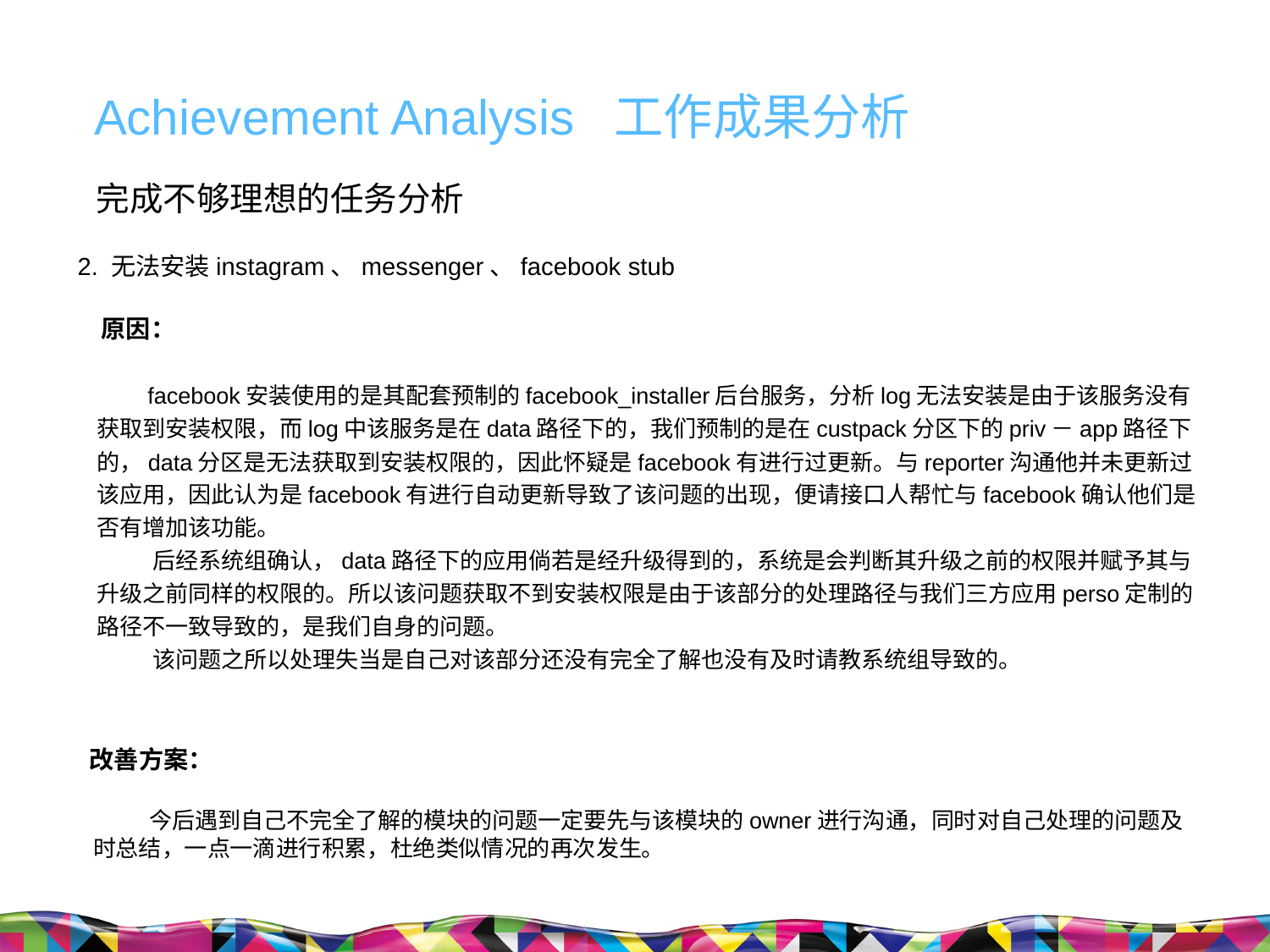

Achievement Analysis  工作成果分析
完成不够理想的任务分析
2. 无法安装instagram、messenger、facebook stub
原因：
        facebook安装使用的是其配套预制的facebook_installer后台服务，分析log无法安装是由于该服务没有获取到安装权限，而log中该服务是在data路径下的，我们预制的是在custpack分区下的priv－app路径下的，data分区是无法获取到安装权限的，因此怀疑是facebook有进行过更新。与reporter沟通他并未更新过该应用，因此认为是facebook有进行自动更新导致了该问题的出现，便请接口人帮忙与facebook确认他们是否有增加该功能。
        后经系统组确认，data路径下的应用倘若是经升级得到的，系统是会判断其升级之前的权限并赋予其与升级之前同样的权限的。所以该问题获取不到安装权限是由于该部分的处理路径与我们三方应用perso定制的路径不一致导致的，是我们自身的问题。
        该问题之所以处理失当是自己对该部分还没有完全了解也没有及时请教系统组导致的。
改善方案：
        今后遇到自己不完全了解的模块的问题一定要先与该模块的owner进行沟通，同时对自己处理的问题及时总结，一点一滴进行积累，杜绝类似情况的再次发生。